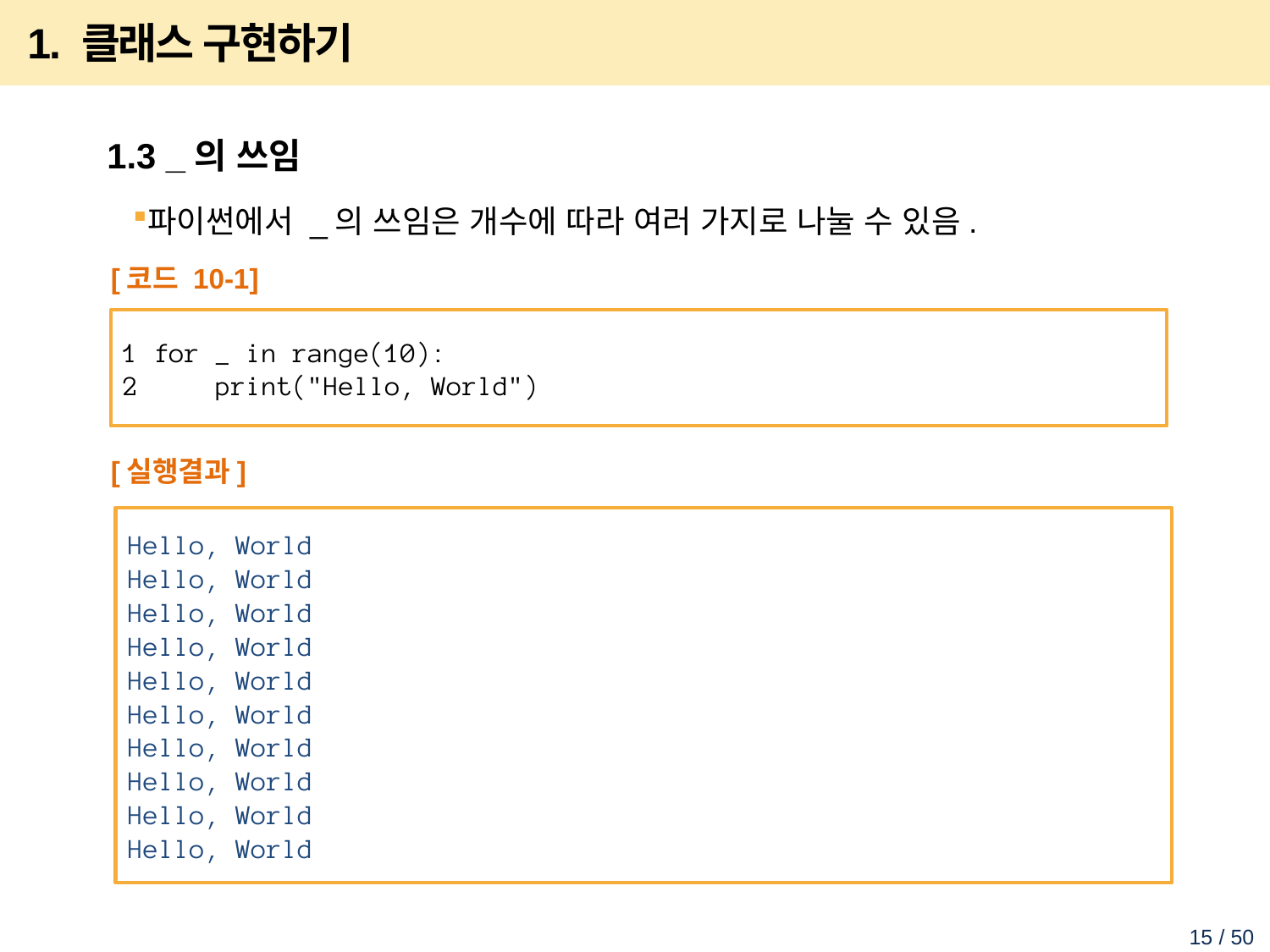

# 1. 클래스 구현하기
1.3 _의 쓰임
파이썬에서 _의 쓰임은 개수에 따라 여러 가지로 나눌 수 있음.
[코드 10-1]
1 for _ in range(10):
2     print("Hello, World")
[실행결과]
Hello, World
Hello, World
Hello, World
Hello, World
Hello, World
Hello, World
Hello, World
Hello, World
Hello, World
Hello, World